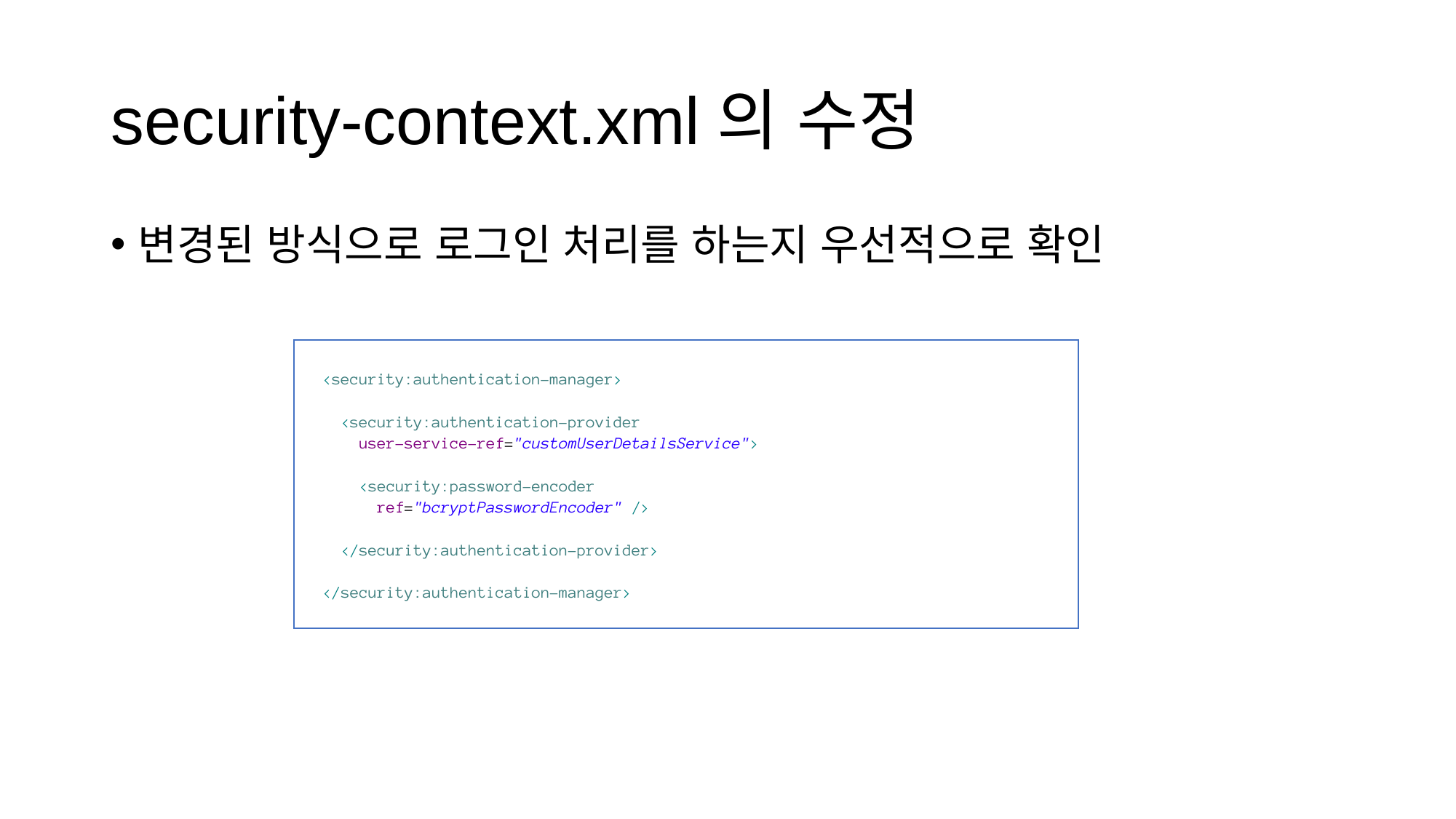

# security-context.xml의 수정
변경된 방식으로 로그인 처리를 하는지 우선적으로 확인

  <security:authentication-manager>

    <security:authentication-provider
      user-service-ref="customUserDetailsService">

      <security:password-encoder
        ref="bcryptPasswordEncoder" />

    </security:authentication-provider>

  </security:authentication-manager>